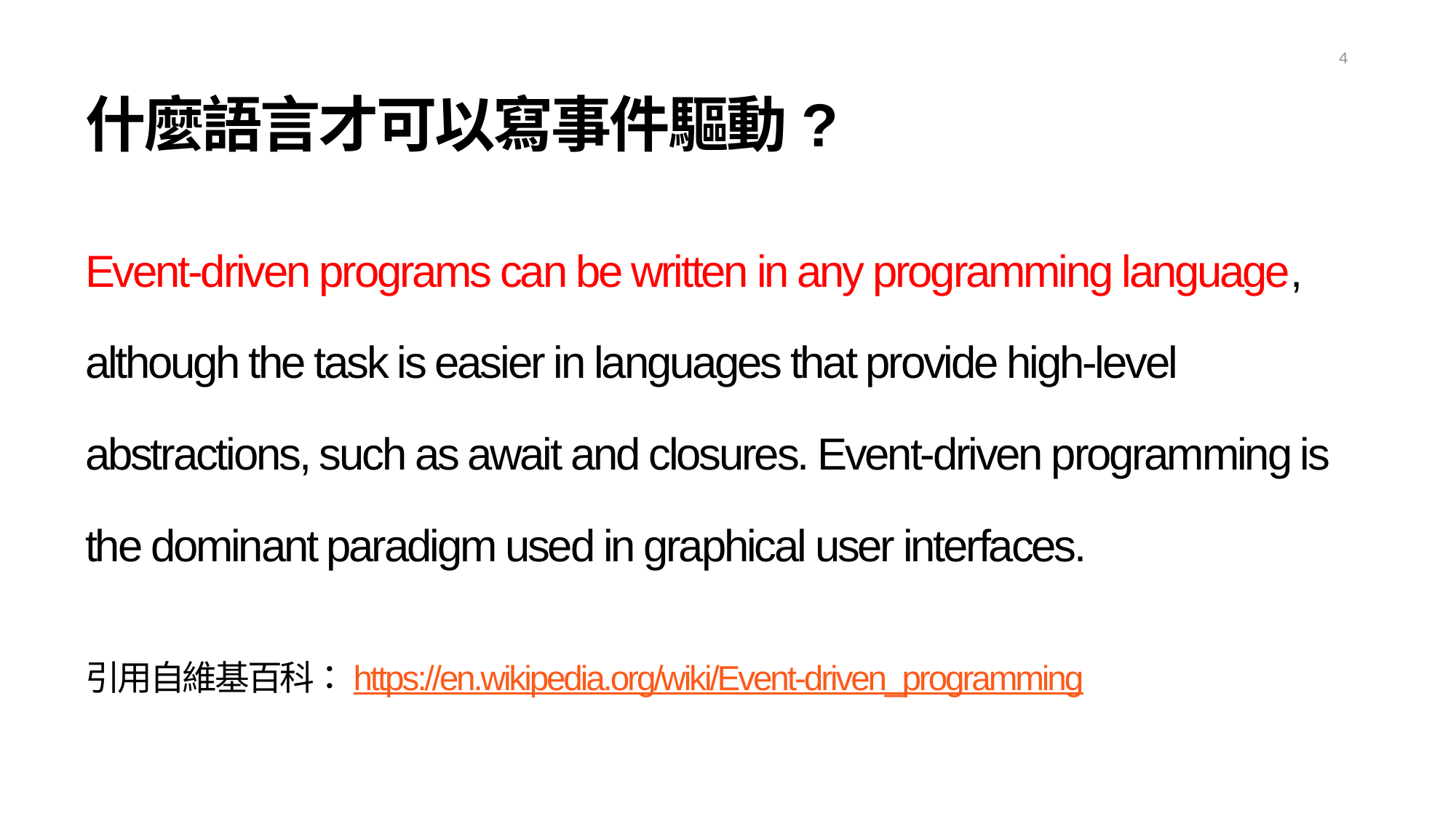

4
什麼語言才可以寫事件驅動?
Event-driven programs can be written in any programming language, although the task is easier in languages that provide high-level abstractions, such as await and closures. Event-driven programming is the dominant paradigm used in graphical user interfaces.

引用自維基百科：https://en.wikipedia.org/wiki/Event-driven_programming